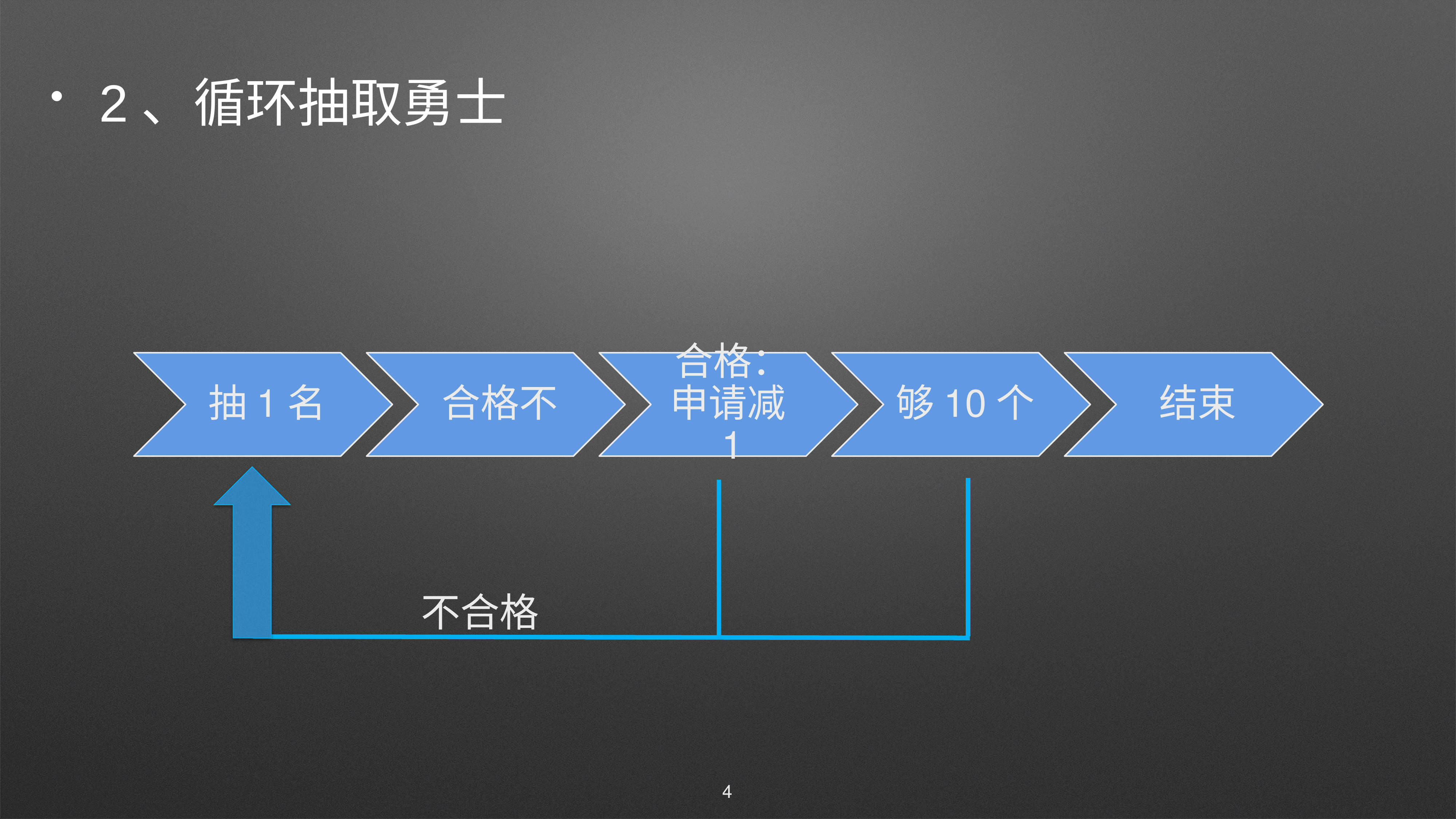

# 2、循环抽取勇士
抽1名
合格不
合格：申请减1
够10个
结束

不合格
4